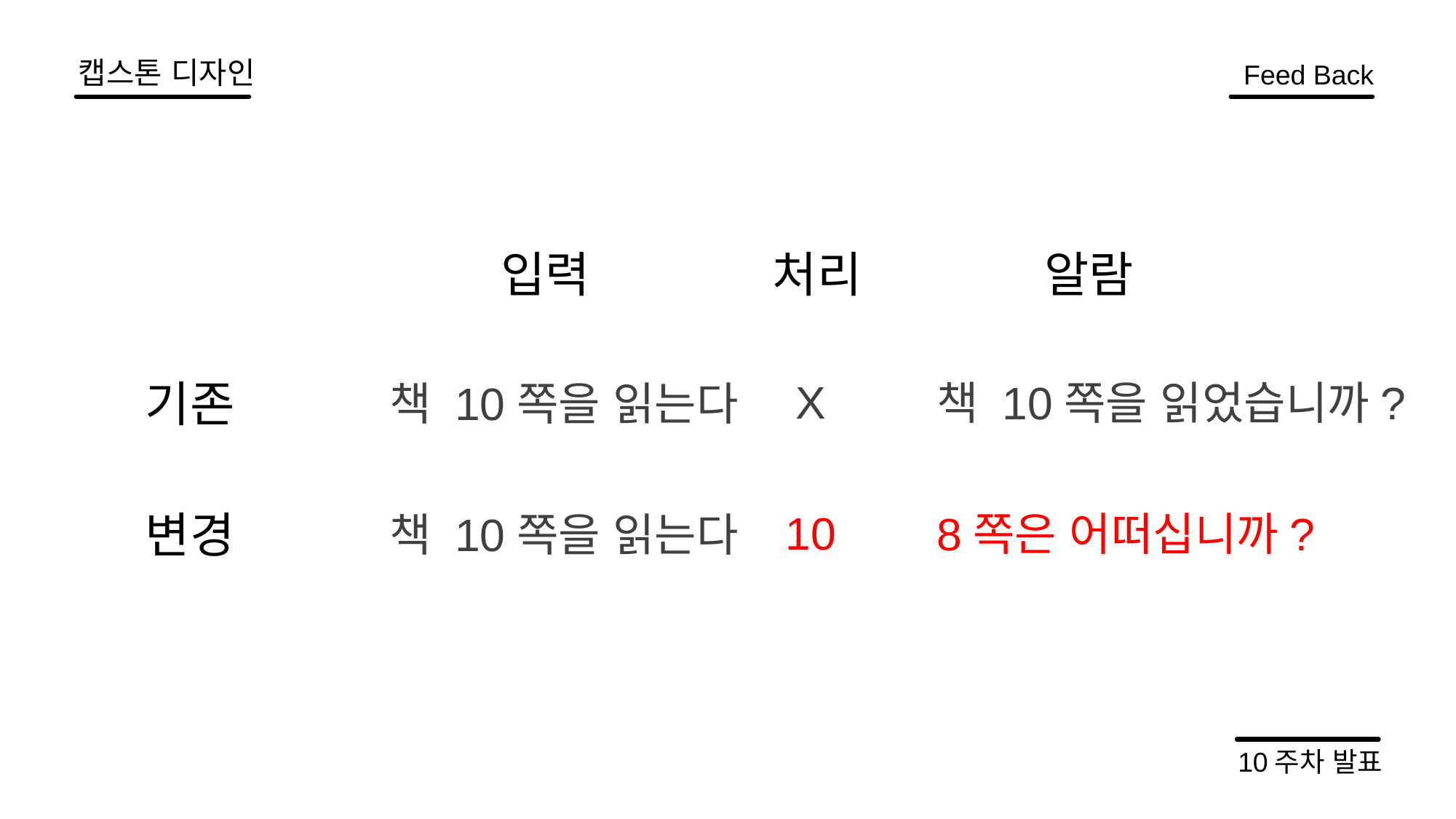

캡스톤 디자인
Feed Back
입력
처리
알람
X
기존
책 10쪽을 읽었습니까?
책 10쪽을 읽는다
10
변경
8쪽은 어떠십니까?
책 10쪽을 읽는다
10주차 발표